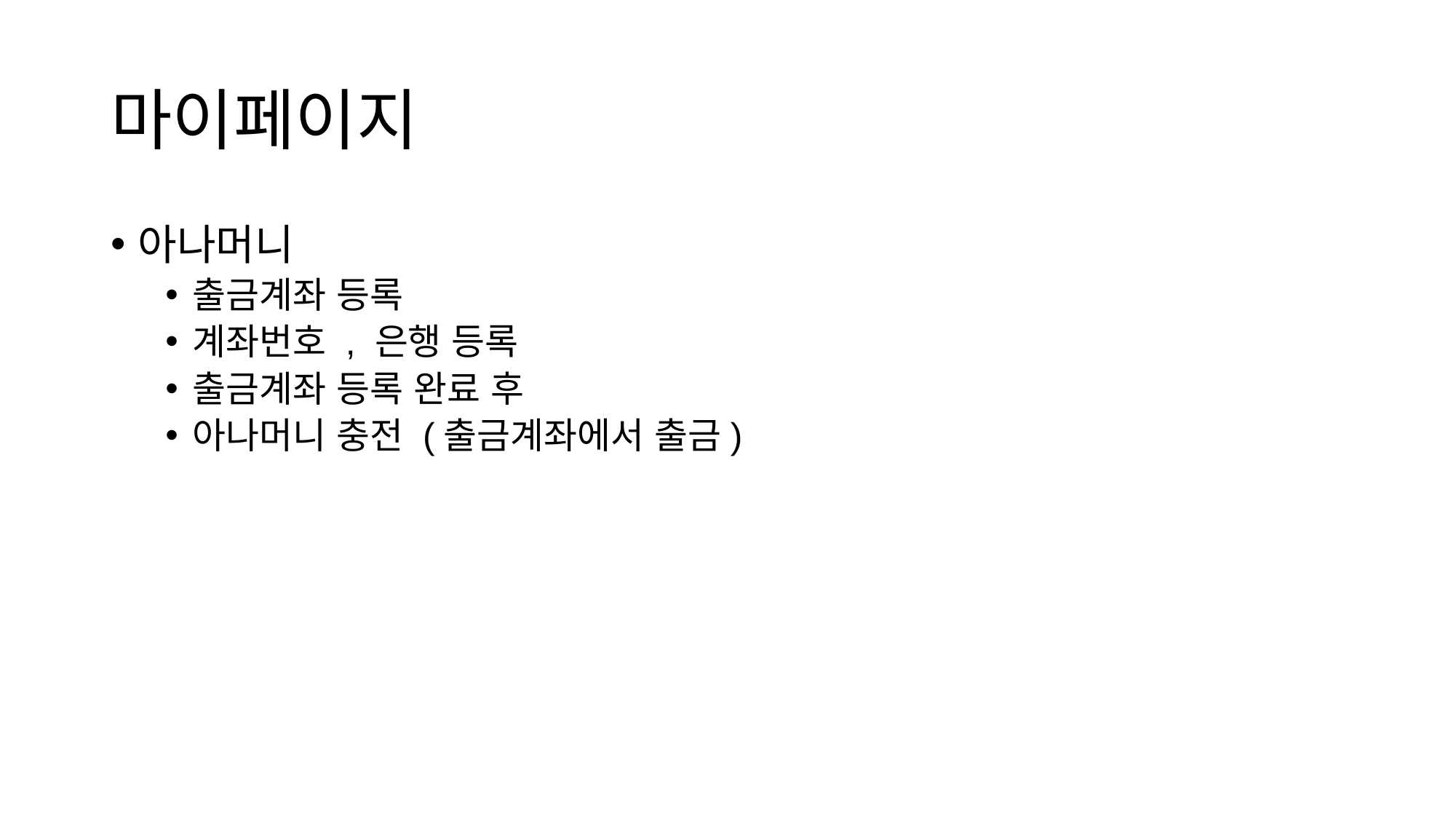

# 마이페이지
아나머니
출금계좌 등록
계좌번호 , 은행 등록
출금계좌 등록 완료 후
아나머니 충전 (출금계좌에서 출금)